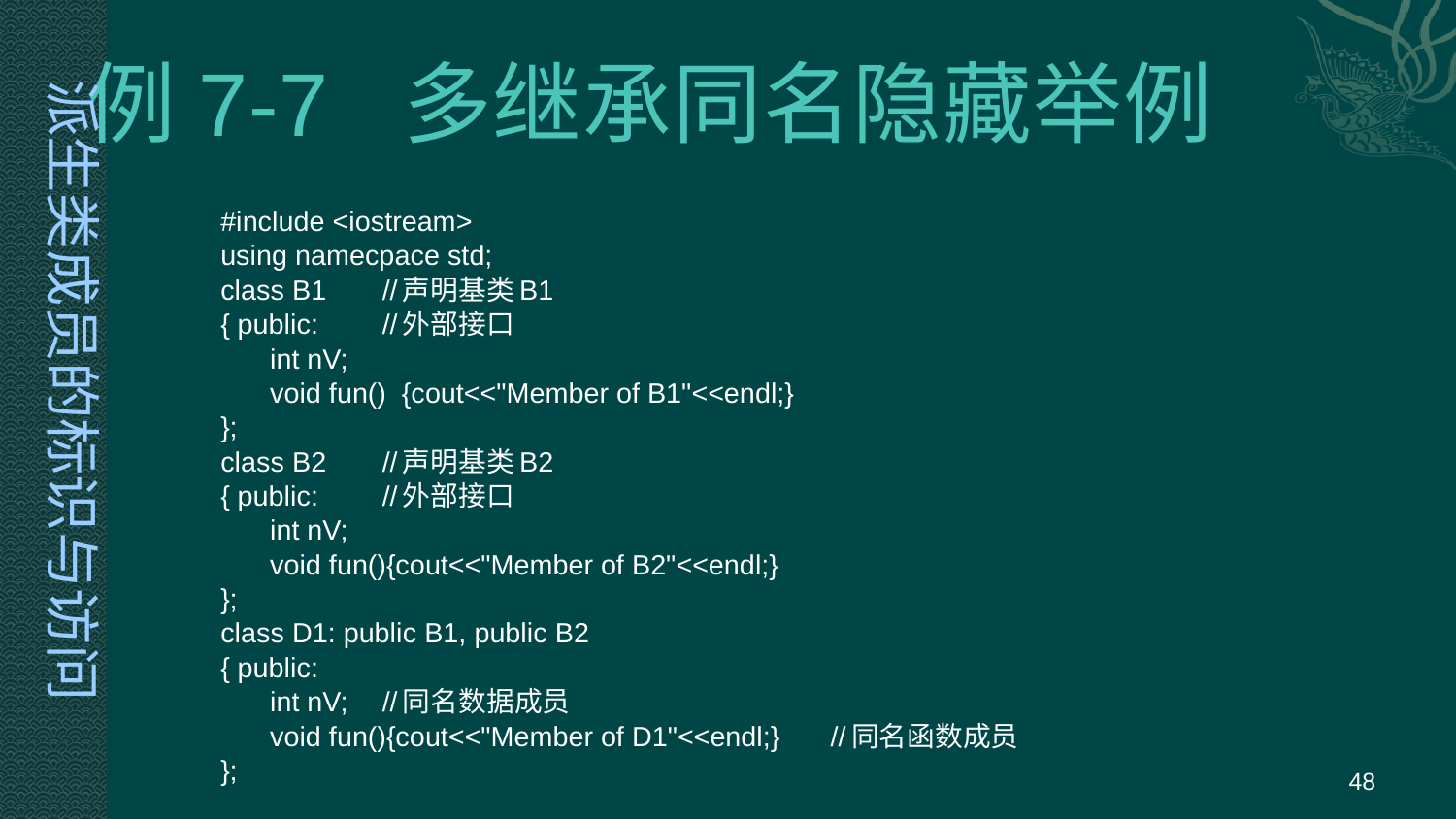

# 例7-7  多继承同名隐藏举例
派生类成员的标识与访问
#include <iostream>
using namecpace std;
class B1	//声明基类B1
{ public:	//外部接口
	int nV;
	void fun()  {cout<<"Member of B1"<<endl;}
};
class B2	//声明基类B2
{ public:	//外部接口
	int nV;
	void fun(){cout<<"Member of B2"<<endl;}
};
class D1: public B1, public B2
{ public:
	int nV;	//同名数据成员
	void fun(){cout<<"Member of D1"<<endl;}	//同名函数成员
};
48